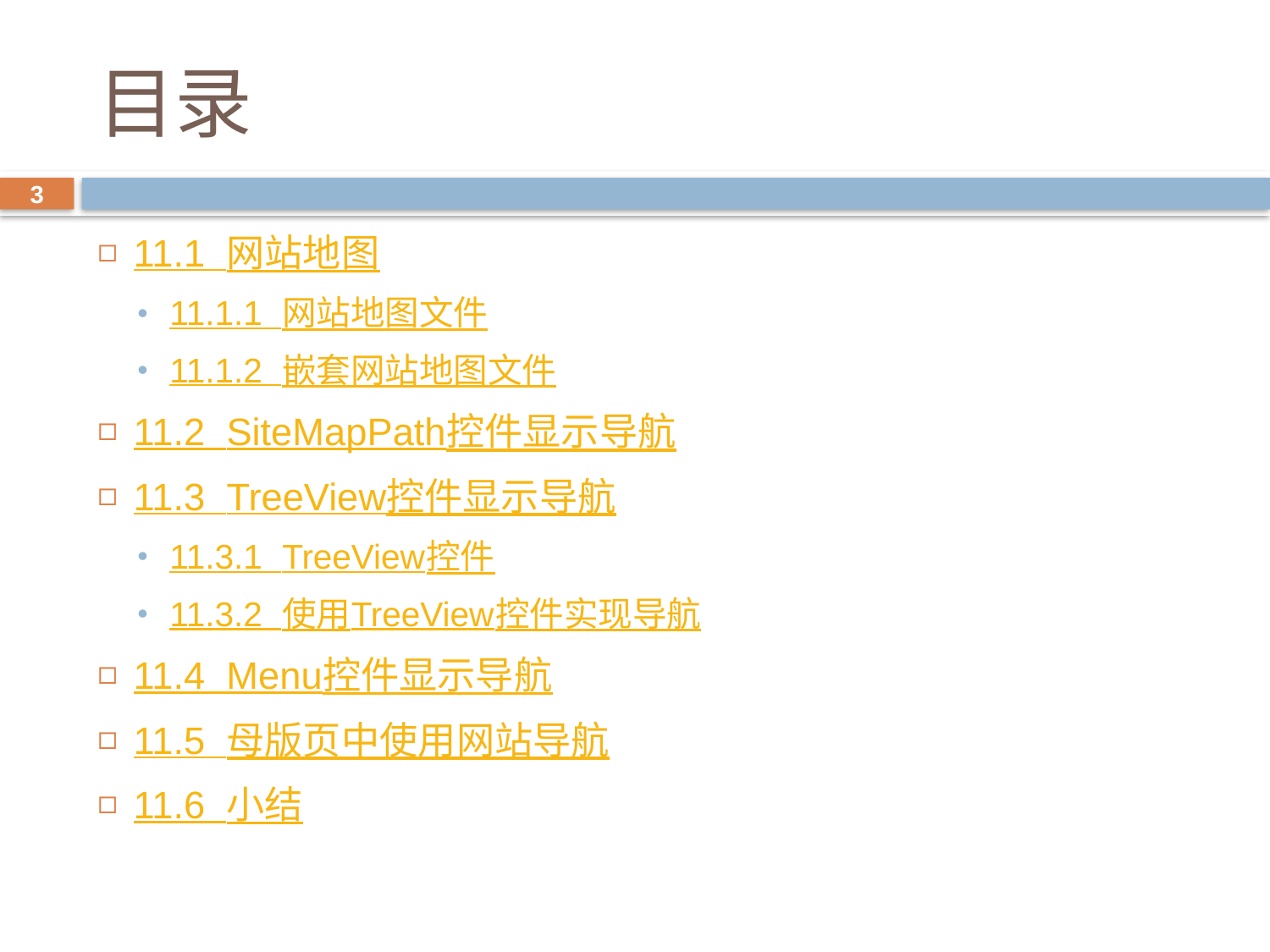

# 目录
3
11.1  网站地图
11.1.1  网站地图文件
11.1.2  嵌套网站地图文件
11.2  SiteMapPath控件显示导航
11.3  TreeView控件显示导航
11.3.1  TreeView控件
11.3.2  使用TreeView控件实现导航
11.4  Menu控件显示导航
11.5  母版页中使用网站导航
11.6  小结